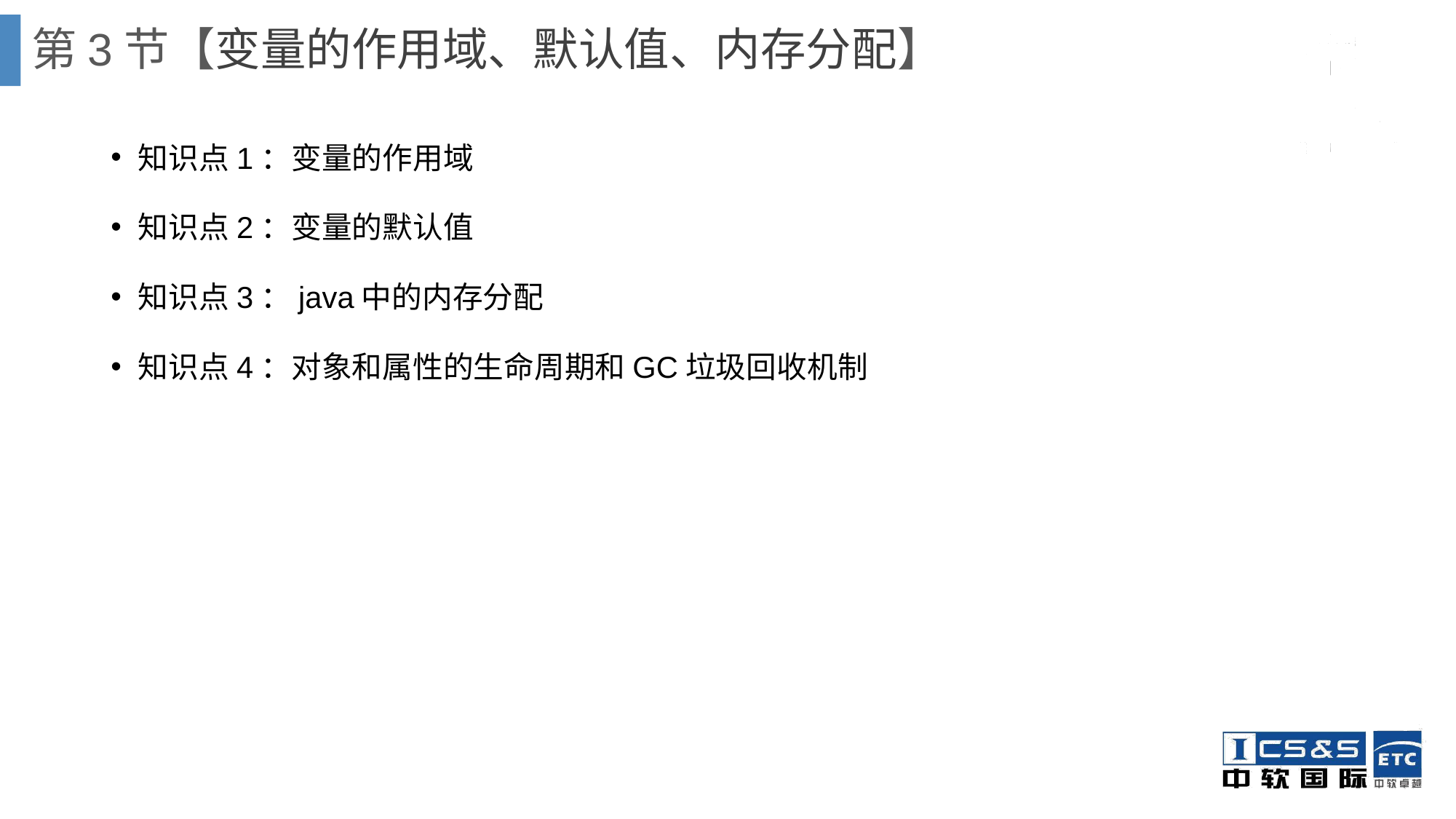

# 第3节【变量的作用域、默认值、内存分配】
知识点1：变量的作用域
知识点2：变量的默认值
知识点3：java中的内存分配
知识点4：对象和属性的生命周期和GC垃圾回收机制